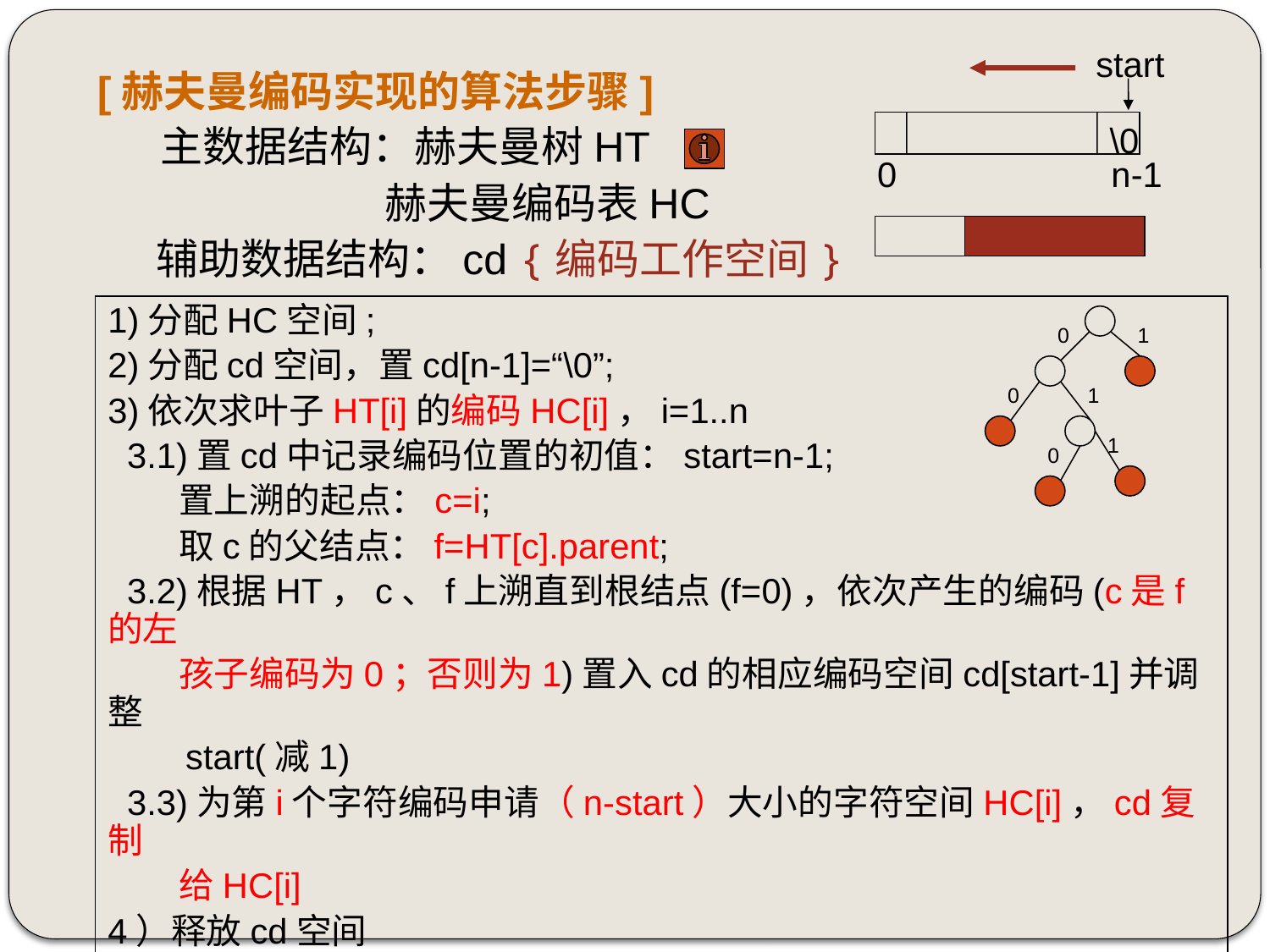

start

\0
0                      n-1

# [赫夫曼编码实现的算法步骤]
    主数据结构：赫夫曼树HT
                            赫夫曼编码表HC
    辅助数据结构：cd {编码工作空间}

1)分配HC空间;
2)分配cd空间，置cd[n-1]=“\0”;
3)依次求叶子HT[i]的编码HC[i]，i=1..n
  3.1)置cd中记录编码位置的初值：start=n-1;
        置上溯的起点：c=i;
        取c的父结点：f=HT[c].parent;
  3.2)根据HT，c、f上溯直到根结点(f=0)，依次产生的编码(c是f的左
        孩子编码为0；否则为1)置入cd的相应编码空间cd[start-1]并调整
        start(减1)
  3.3)为第i个字符编码申请（n-start）大小的字符空间HC[i]，cd复制
        给HC[i]
4）释放cd空间

0
1

0
1

1
0